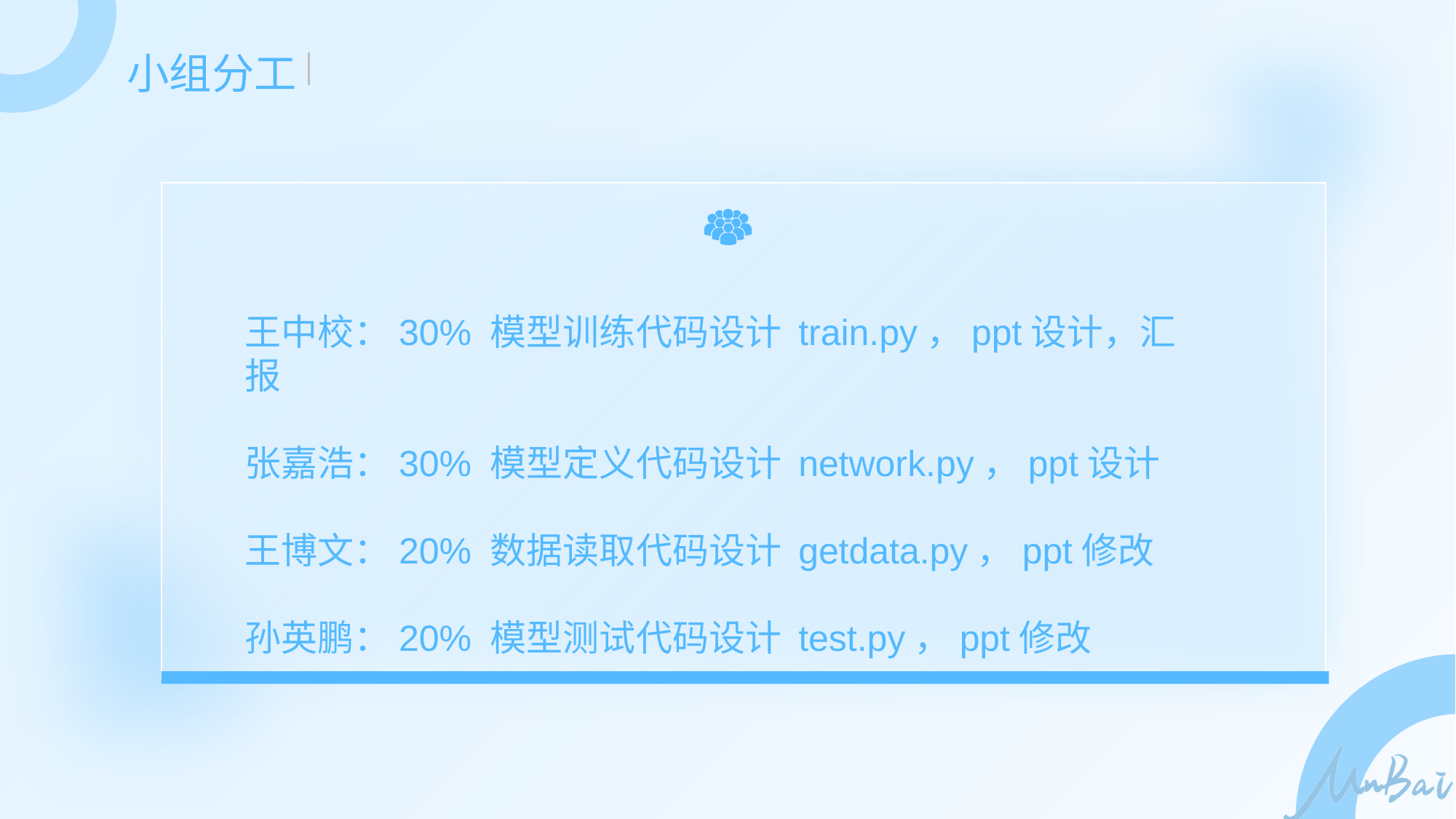

小组分工

王中校：30% 模型训练代码设计 train.py，ppt设计，汇报

张嘉浩：30% 模型定义代码设计 network.py，ppt设计

王博文：20% 数据读取代码设计 getdata.py，ppt修改

孙英鹏：20% 模型测试代码设计 test.py，ppt修改